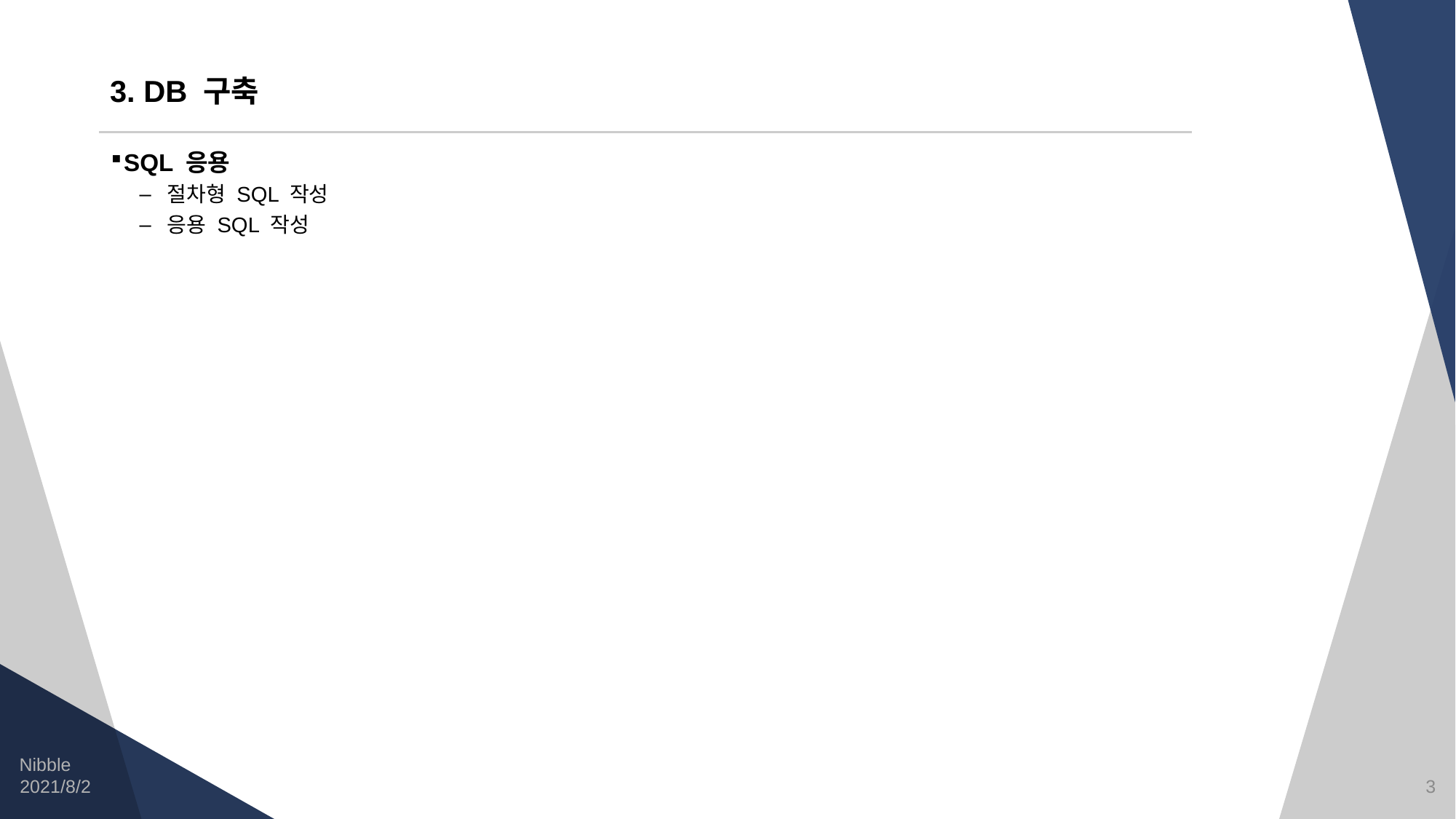

# 3. DB 구축

SQL 응용
절차형 SQL 작성
응용 SQL 작성
Nibble
2021/8/2
3